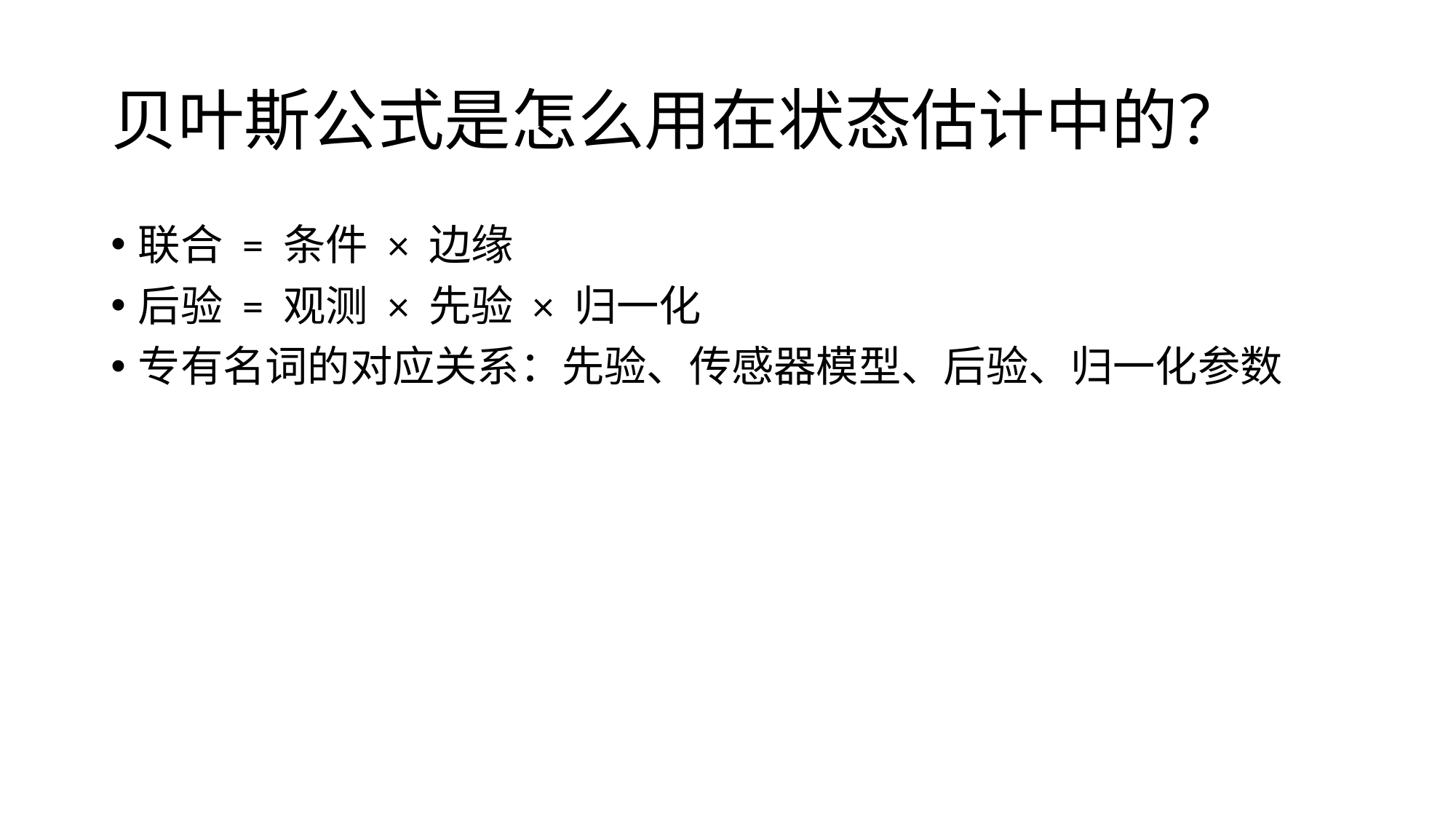

# 贝叶斯公式是怎么用在状态估计中的？
联合 = 条件 × 边缘
后验 = 观测 × 先验 × 归一化
专有名词的对应关系：先验、传感器模型、后验、归一化参数